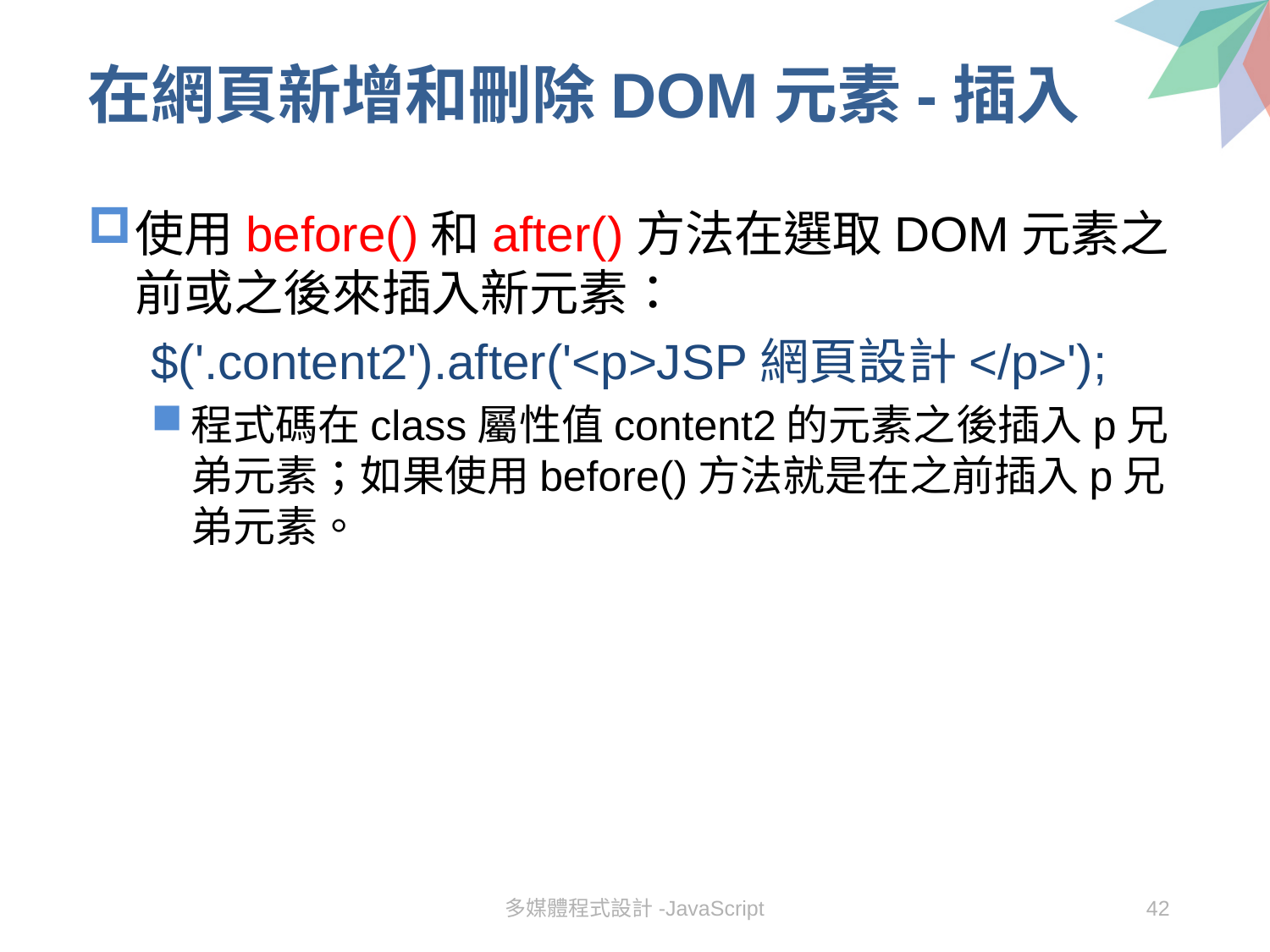

# 在網頁新增和刪除DOM元素-插入
使用before()和after()方法在選取DOM元素之前或之後來插入新元素：
$('.content2').after('<p>JSP網頁設計</p>');
程式碼在class屬性值content2的元素之後插入p兄弟元素；如果使用before()方法就是在之前插入p兄弟元素。
多媒體程式設計-JavaScript
42